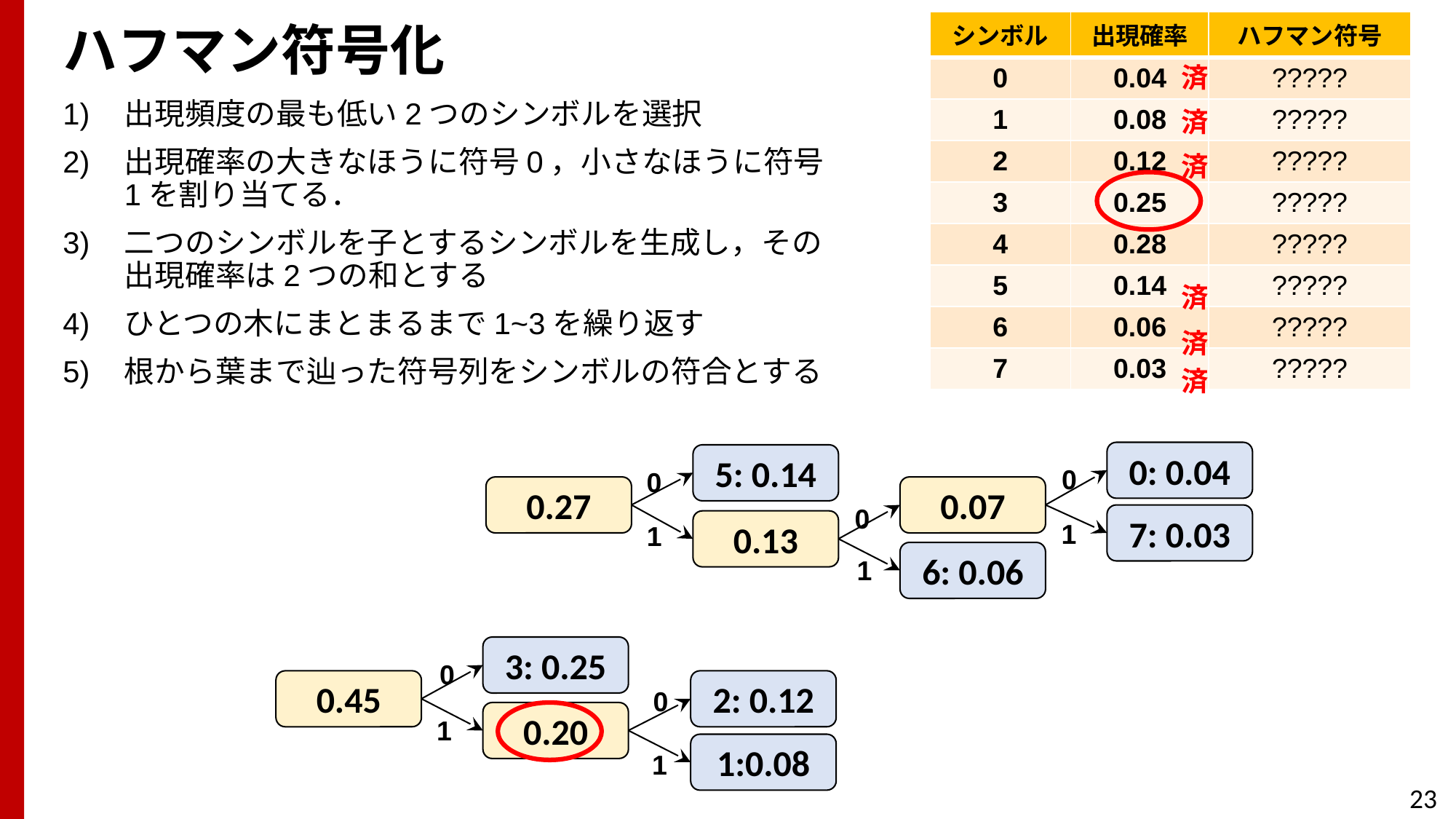

# ハフマン符号化
| シンボル | 出現確率 | ハフマン符号 |
| --- | --- | --- |
| 0 | 0.04 | ????? |
| 1 | 0.08 | ????? |
| 2 | 0.12 | ????? |
| 3 | 0.25 | ????? |
| 4 | 0.28 | ????? |
| 5 | 0.14 | ????? |
| 6 | 0.06 | ????? |
| 7 | 0.03 | ????? |
済
出現頻度の最も低い2つのシンボルを選択
出現確率の大きなほうに符号0，小さなほうに符号1を割り当てる．
二つのシンボルを子とするシンボルを生成し，その出現確率は2つの和とする
ひとつの木にまとまるまで1~3を繰り返す
根から葉まで辿った符号列をシンボルの符合とする

済
済

済
済
済
0: 0.04
5: 0.14
0
0
0.27
0.07
0
7: 0.03
0.13
1
1
6: 0.06
1
3: 0.25
0
0.45
1
2: 0.12
0
0.20

1:0.08
1
23